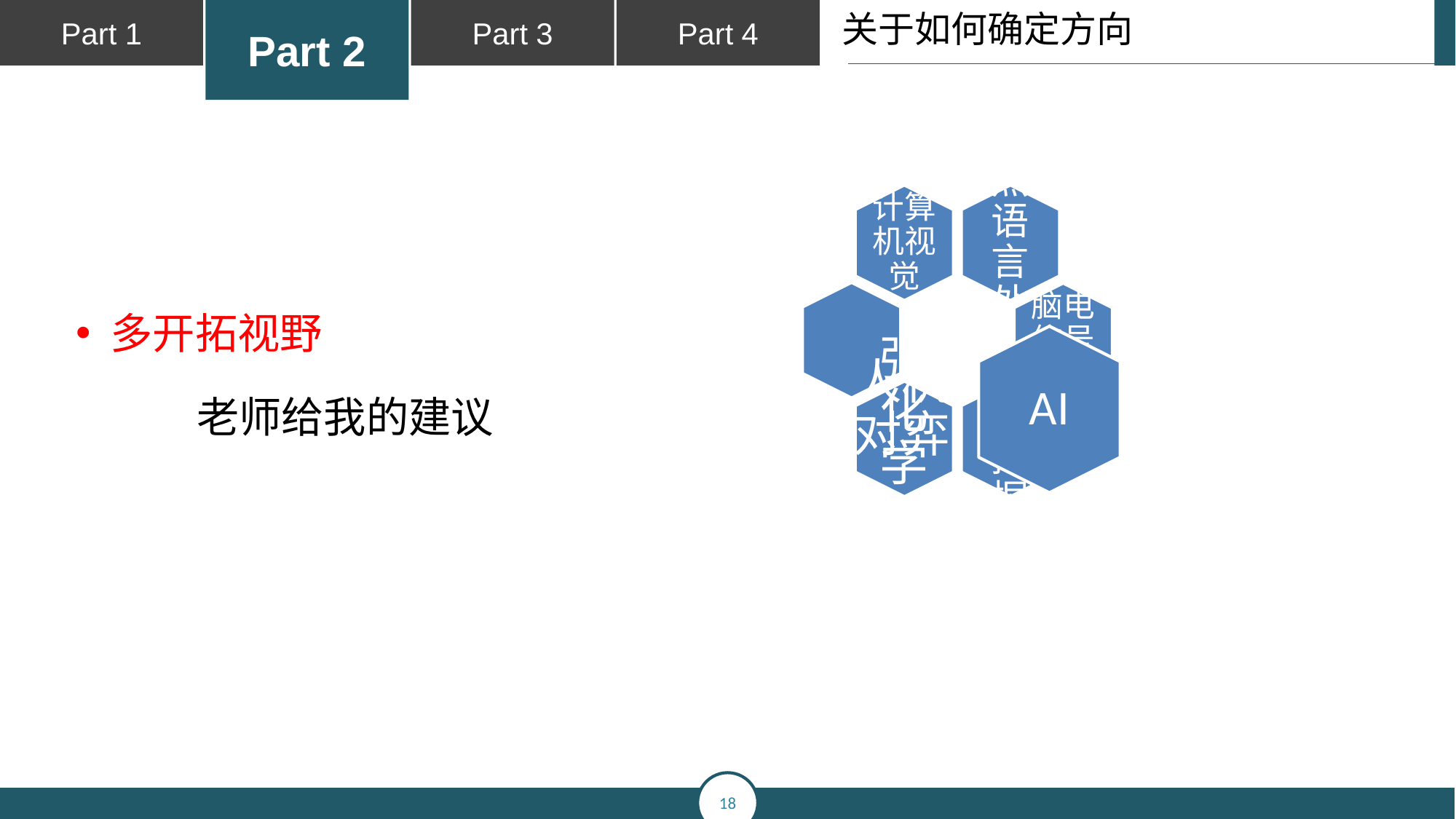

关于如何确定方向
自然语言处理
计算机视觉

脑电信号识别
数据挖掘
强化学习

AI
人机对弈
多开拓视野
老师给我的建议